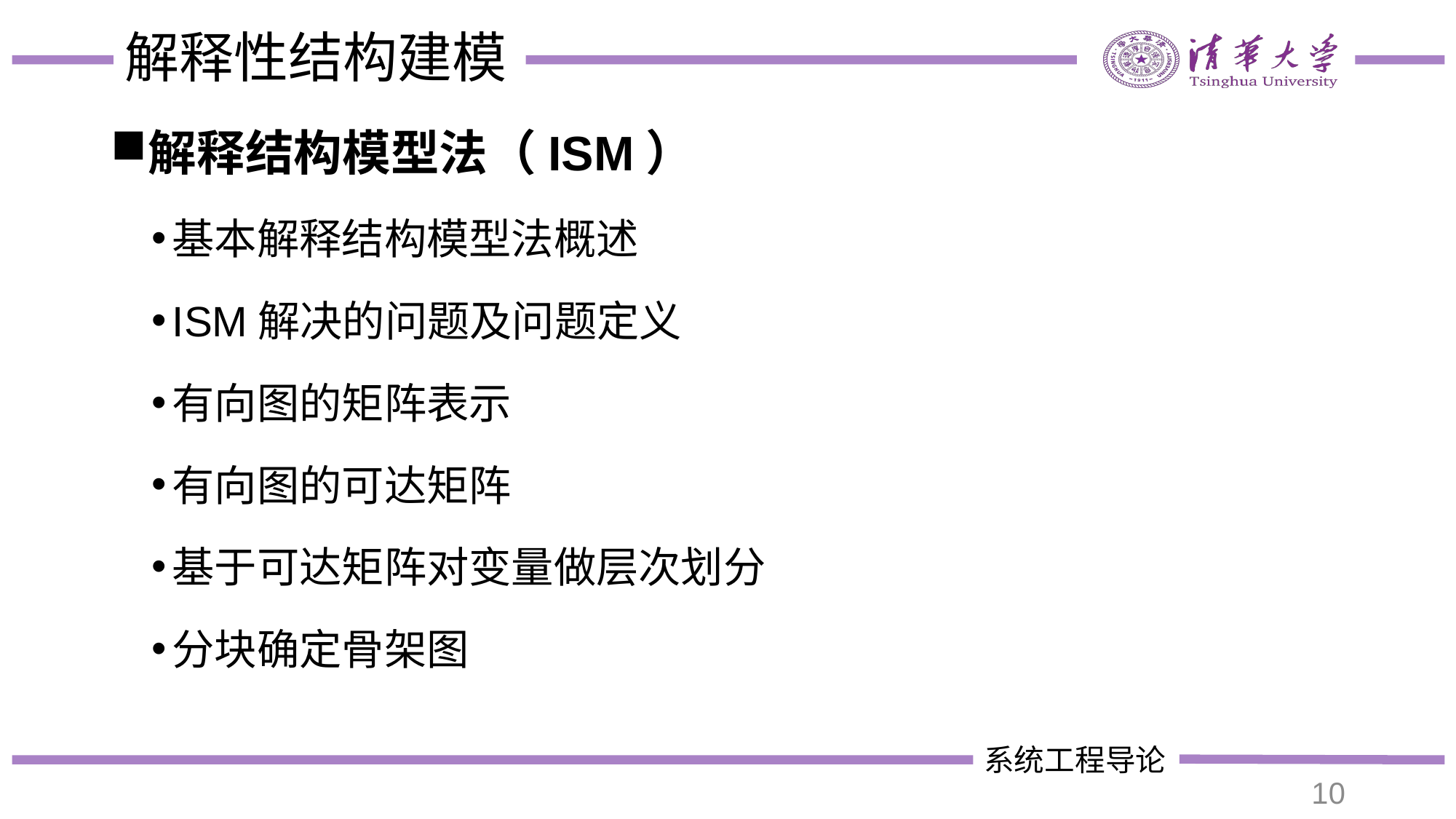

# 解释性结构建模
解释结构模型法（ISM）
基本解释结构模型法概述
ISM解决的问题及问题定义
有向图的矩阵表示
有向图的可达矩阵
基于可达矩阵对变量做层次划分
分块确定骨架图
10